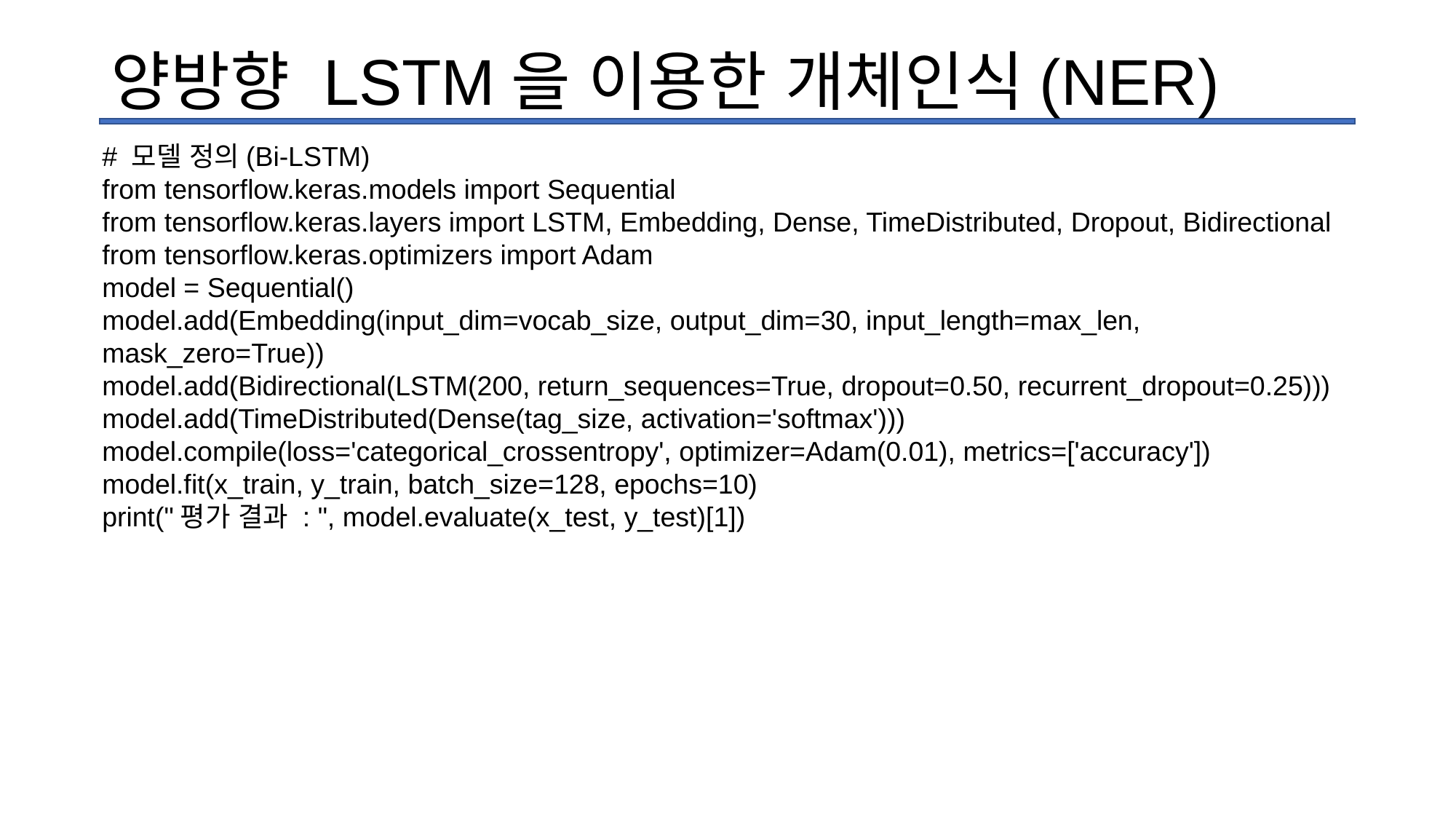

# 양방향 LSTM을 이용한 개체인식(NER)
# 모델 정의(Bi-LSTM)
from tensorflow.keras.models import Sequential
from tensorflow.keras.layers import LSTM, Embedding, Dense, TimeDistributed, Dropout, Bidirectional
from tensorflow.keras.optimizers import Adam
model = Sequential()
model.add(Embedding(input_dim=vocab_size, output_dim=30, input_length=max_len, mask_zero=True))
model.add(Bidirectional(LSTM(200, return_sequences=True, dropout=0.50, recurrent_dropout=0.25)))
model.add(TimeDistributed(Dense(tag_size, activation='softmax')))
model.compile(loss='categorical_crossentropy', optimizer=Adam(0.01), metrics=['accuracy'])
model.fit(x_train, y_train, batch_size=128, epochs=10)
print("평가 결과 : ", model.evaluate(x_test, y_test)[1])